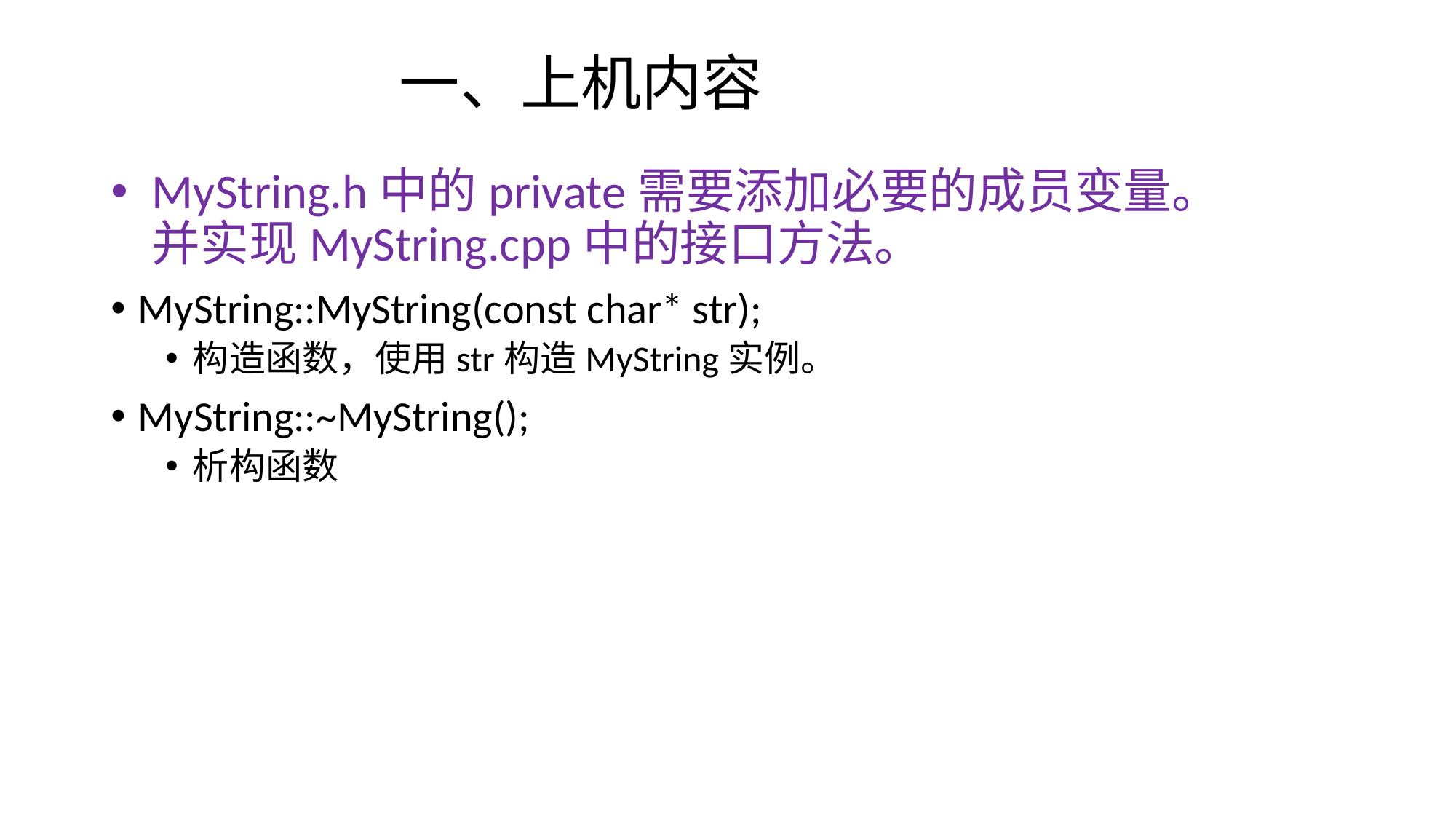

一、上机内容
MyString.h中的private需要添加必要的成员变量。并实现MyString.cpp中的接口方法。
MyString::MyString(const char* str);
构造函数，使用str构造MyString实例。
MyString::~MyString();
析构函数